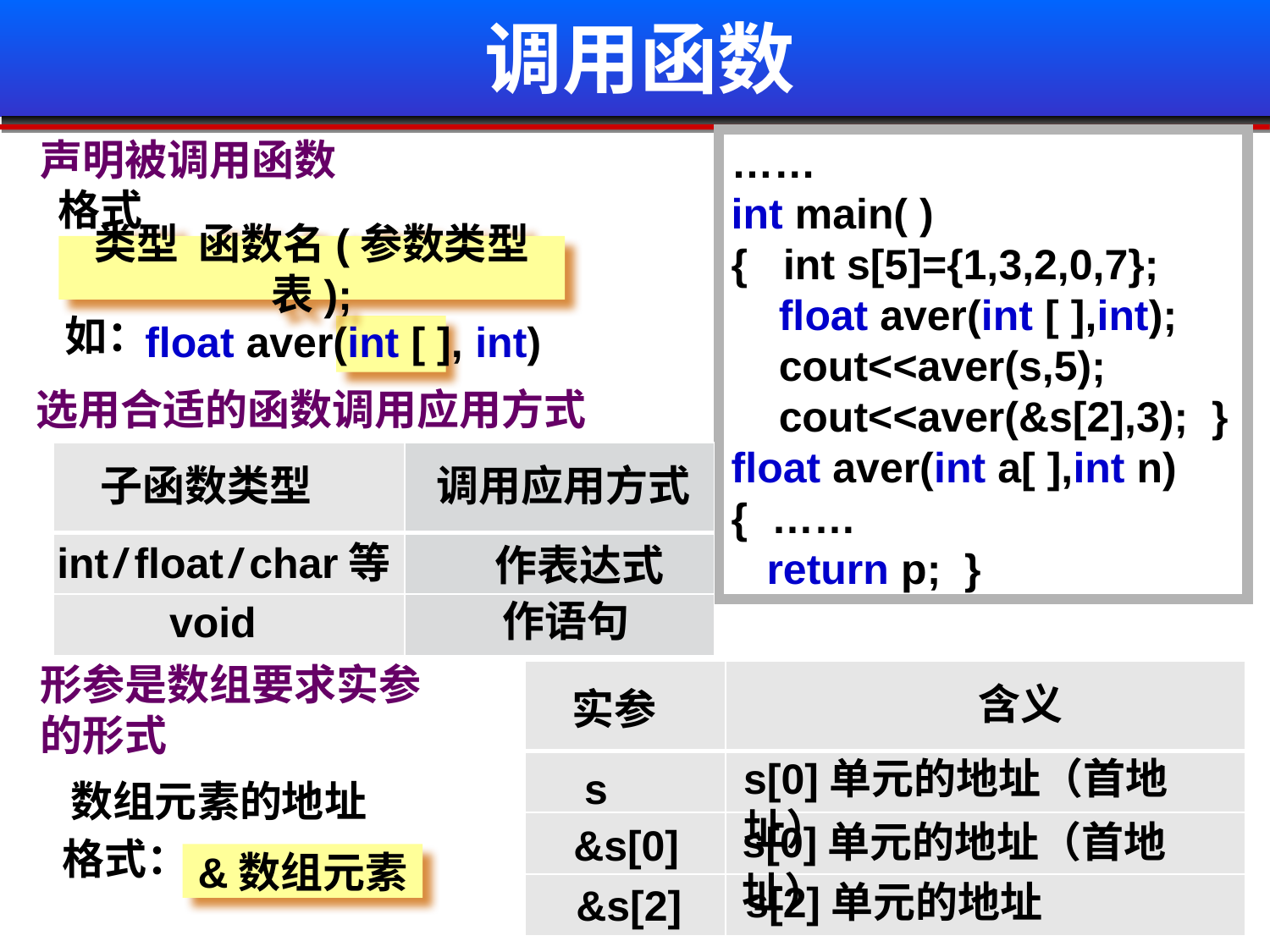

# 调用函数

声明被调用函数

……
int main( )
{   int s[5]={1,3,2,0,7};
    float aver(int [ ],int);
    cout<<aver(s,5);
    cout<<aver(&s[2],3);  }
float aver(int a[ ],int n)
{  ……
   return p;  }
格式
类型  函数名(参数类型表);
 float aver(int [ ], int)
如：

选用合适的函数调用应用方式
|  |  |
| --- | --- |
|  |  |
|  |  |
 调用应用方式
 子函数类型
int/float/char等
作表达式
作语句
void
形参是数组要求实参的形式
|  |  |
| --- | --- |
|  |  |
|  |  |
|  |  |
 含义
 实参
s[0]单元的地址（首地址）
s
数组元素的地址
s[0]单元的地址（首地址）
&s[0]
格式：
&数组元素
s[2]单元的地址
&s[2]